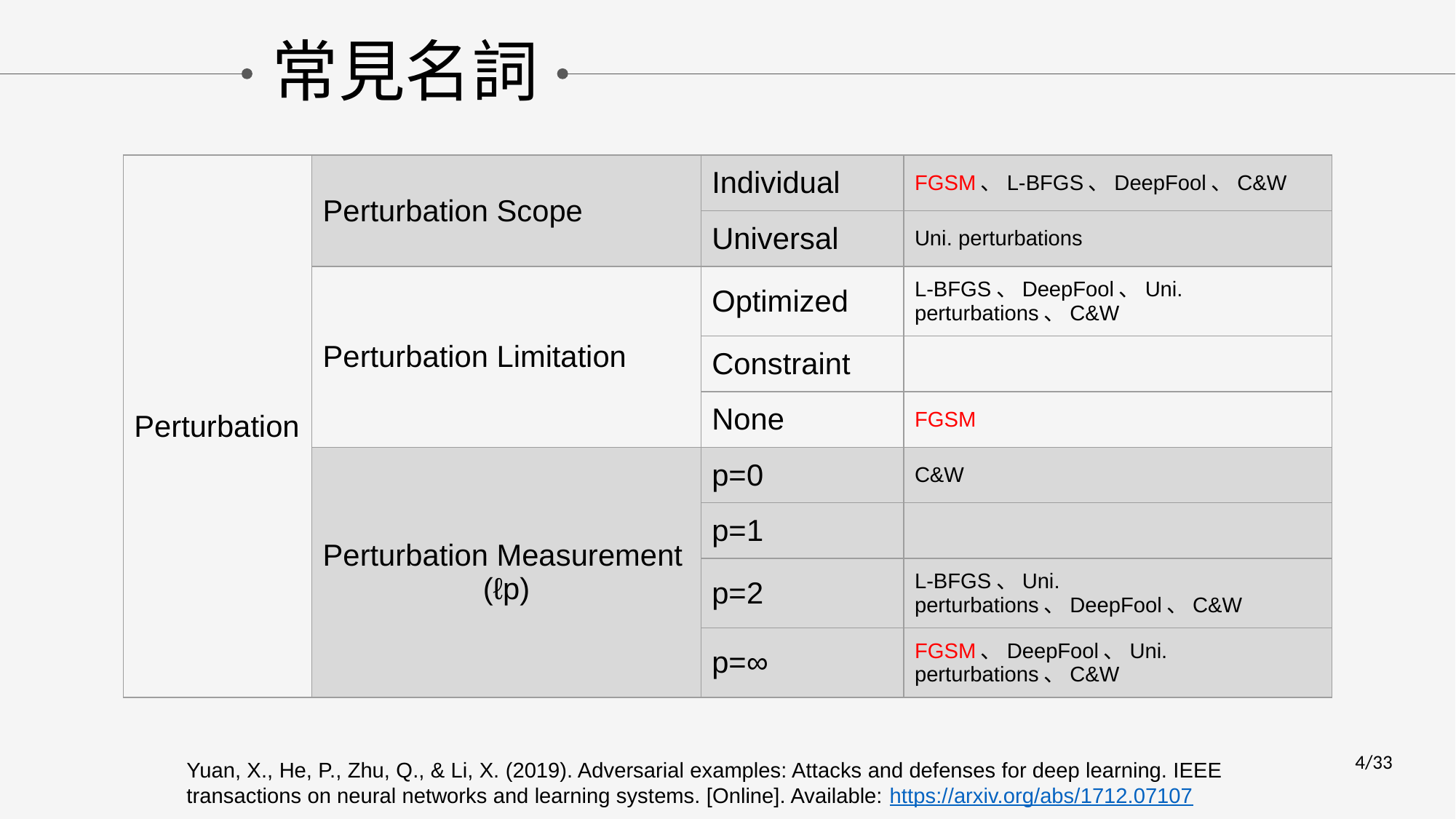

# 常見名詞

| Perturbation | Perturbation Scope | Individual | FGSM、L-BFGS、DeepFool、C&W |
| --- | --- | --- | --- |
|  |  | Universal | Uni. perturbations |
|  | Perturbation Limitation | Optimized | L-BFGS、DeepFool、Uni. perturbations、C&W |
|  |  | Constraint |  |
|  |  | None | FGSM |
|  | Perturbation Measurement (ℓp) | p=0 | C&W |
|  |  | p=1 |  |
|  |  | p=2 | L-BFGS、Uni. perturbations、DeepFool、C&W |
|  |  | p=∞ | FGSM、DeepFool、Uni. perturbations、C&W |
4/33
Yuan, X., He, P., Zhu, Q., & Li, X. (2019). Adversarial examples: Attacks and defenses for deep learning. IEEE transactions on neural networks and learning systems. [Online]. Available: https://arxiv.org/abs/1712.07107